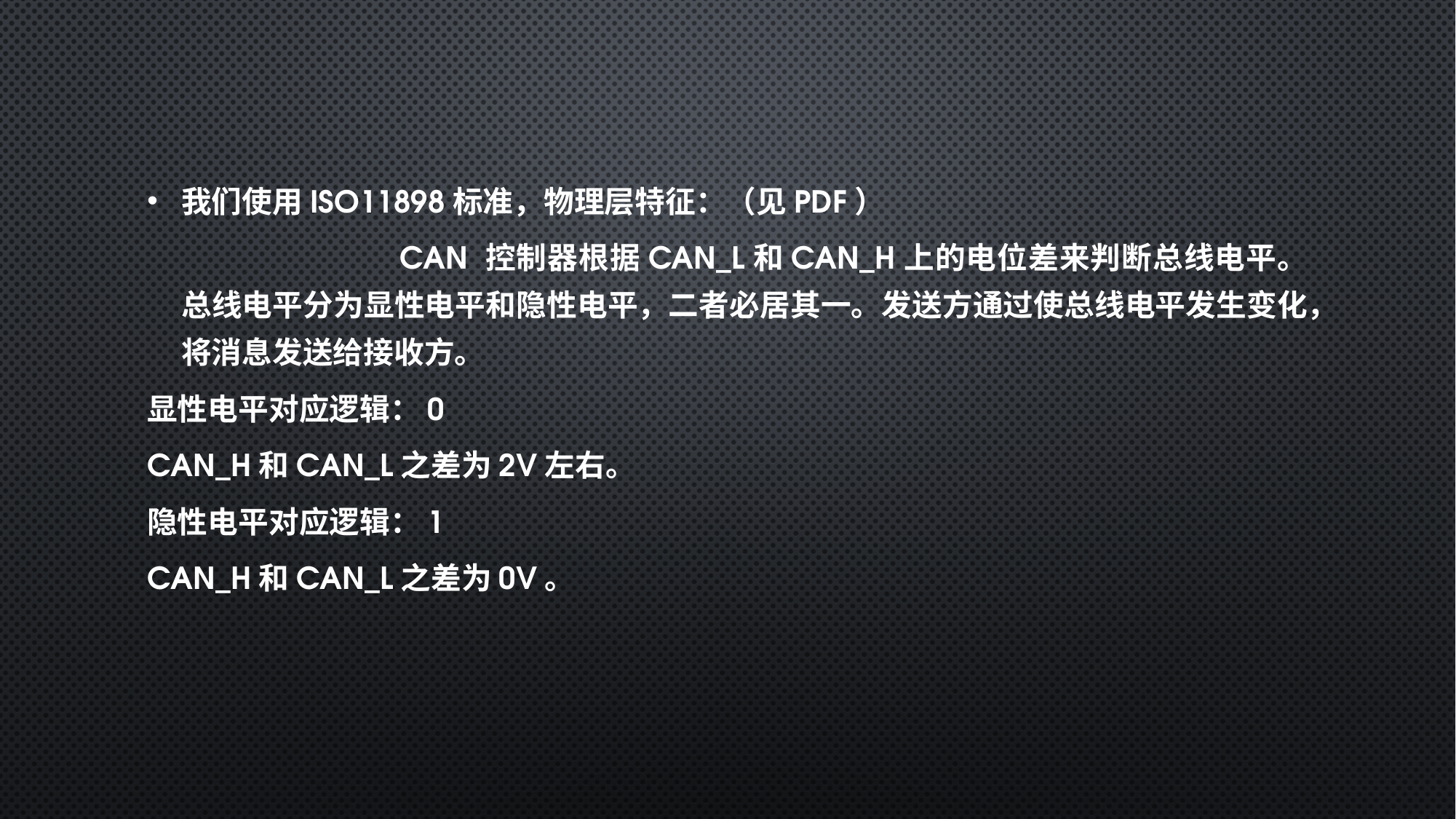

我们使用ISO11898标准，物理层特征：（见PDF）
			CAN 控制器根据CAN_L和CAN_H上的电位差来判断总线电平。总线电平分为显性电平和隐性电平，二者必居其一。发送方通过使总线电平发生变化，将消息发送给接收方。
显性电平对应逻辑：0
CAN_H和CAN_L之差为2V左右。
隐性电平对应逻辑：1
CAN_H和CAN_L之差为0V。